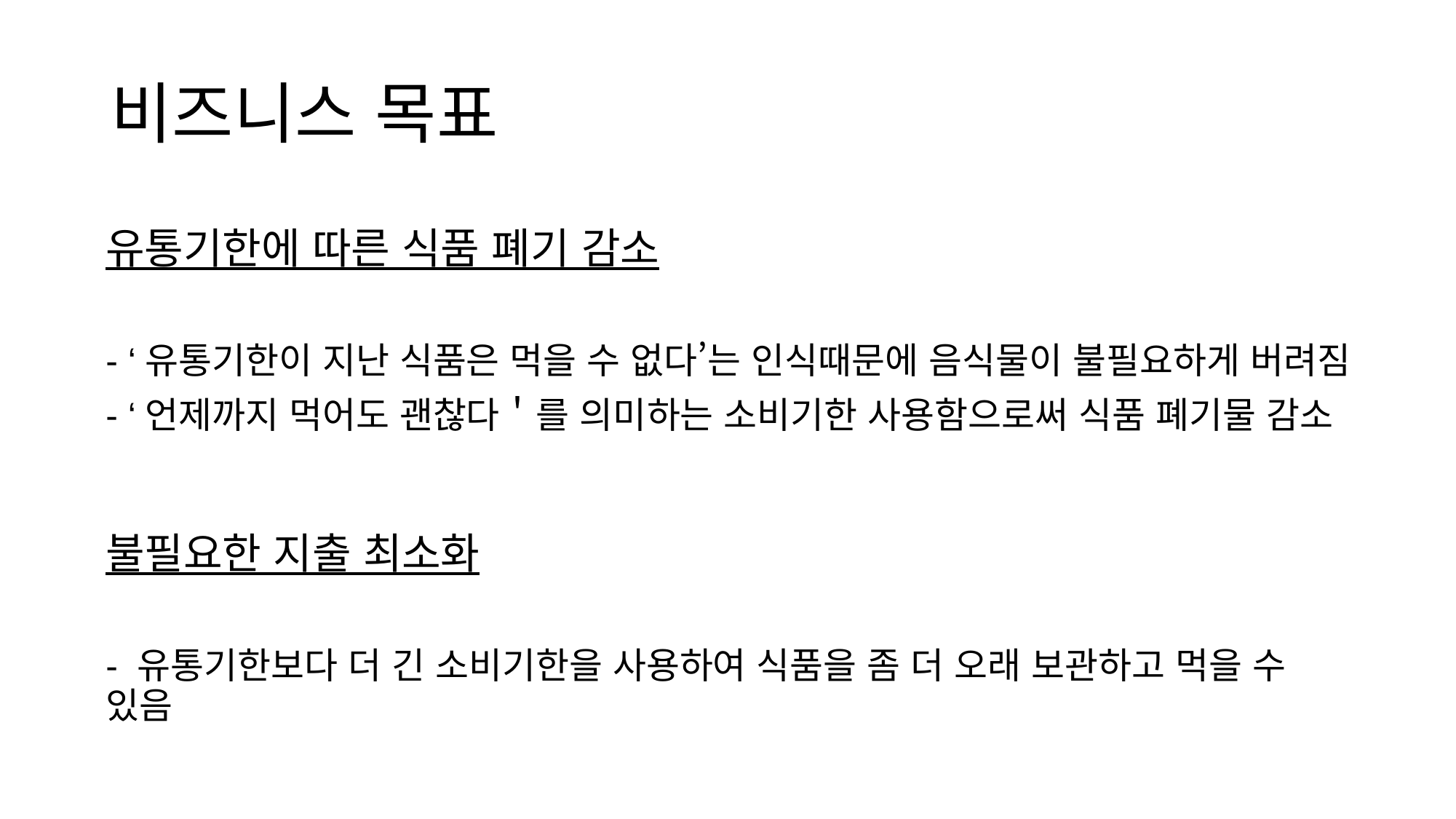

# 비즈니스 목표
유통기한에 따른 식품 폐기 감소

- ‘유통기한이 지난 식품은 먹을 수 없다’는 인식때문에 음식물이 불필요하게 버려짐
- ‘언제까지 먹어도 괜찮다＇를 의미하는 소비기한 사용함으로써 식품 폐기물 감소

불필요한 지출 최소화

- 유통기한보다 더 긴 소비기한을 사용하여 식품을 좀 더 오래 보관하고 먹을 수 있음